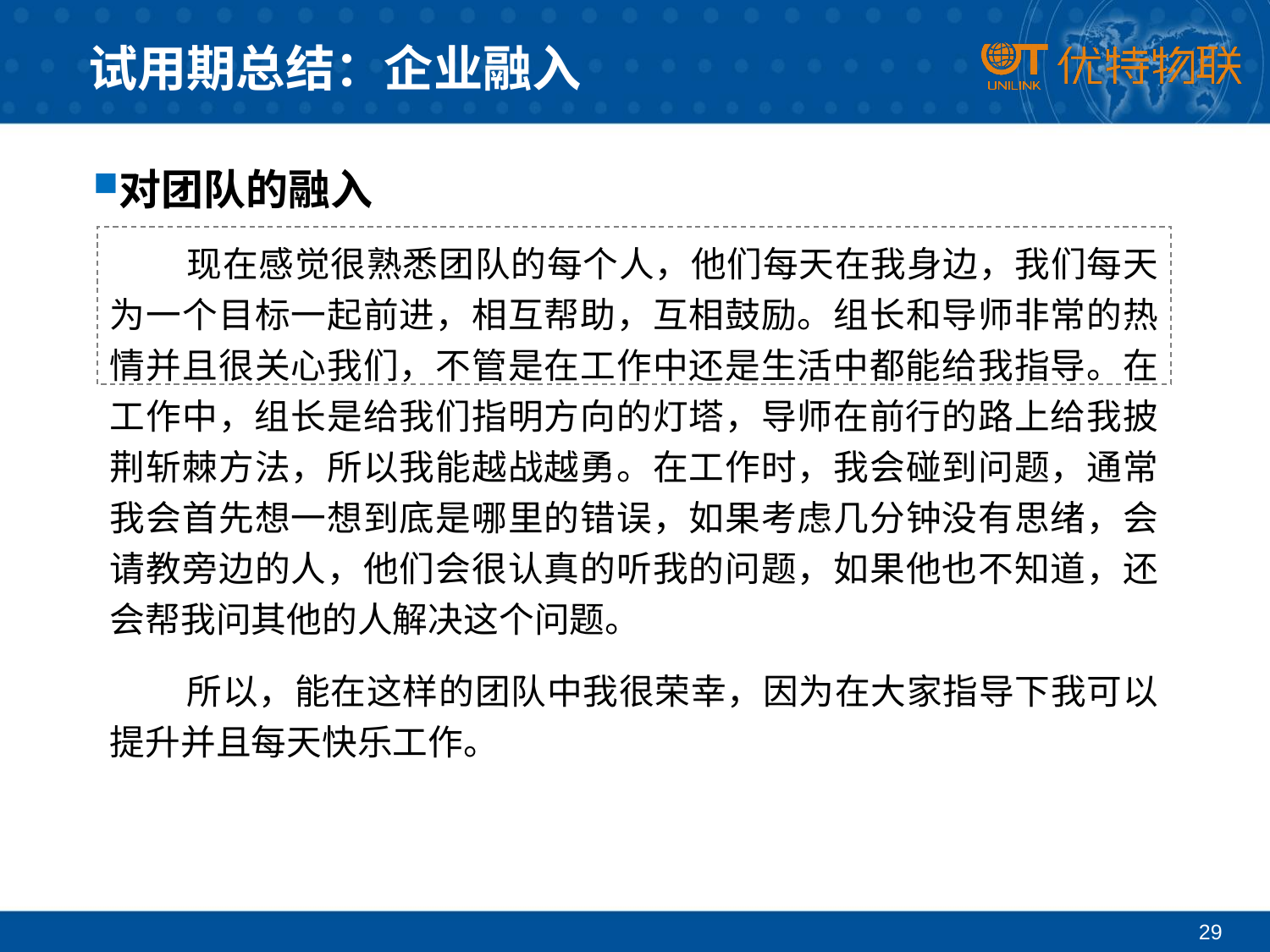

# 试用期总结：企业融入
对团队的融入
        现在感觉很熟悉团队的每个人，他们每天在我身边，我们每天为一个目标一起前进，相互帮助，互相鼓励。组长和导师非常的热情并且很关心我们，不管是在工作中还是生活中都能给我指导。在工作中，组长是给我们指明方向的灯塔，导师在前行的路上给我披荆斩棘方法，所以我能越战越勇。在工作时，我会碰到问题，通常我会首先想一想到底是哪里的错误，如果考虑几分钟没有思绪，会请教旁边的人，他们会很认真的听我的问题，如果他也不知道，还会帮我问其他的人解决这个问题。
        所以，能在这样的团队中我很荣幸，因为在大家指导下我可以提升并且每天快乐工作。

29